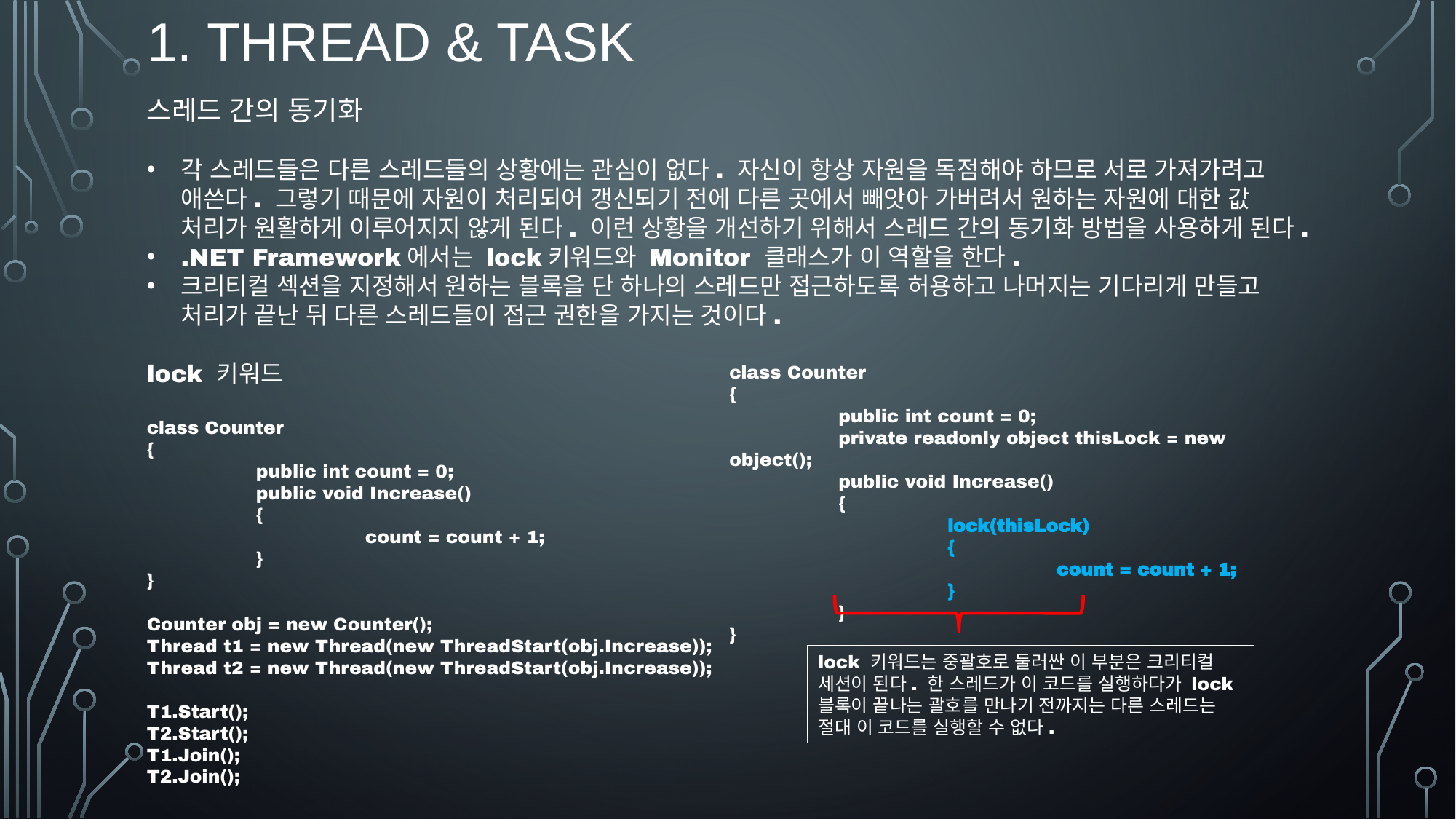

# 1. Thread & task
스레드 간의 동기화

각 스레드들은 다른 스레드들의 상황에는 관심이 없다. 자신이 항상 자원을 독점해야 하므로 서로 가져가려고 애쓴다. 그렇기 때문에 자원이 처리되어 갱신되기 전에 다른 곳에서 빼앗아 가버려서 원하는 자원에 대한 값 처리가 원활하게 이루어지지 않게 된다. 이런 상황을 개선하기 위해서 스레드 간의 동기화 방법을 사용하게 된다.
.NET Framework에서는 lock키워드와 Monitor 클래스가 이 역할을 한다.
크리티컬 섹션을 지정해서 원하는 블록을 단 하나의 스레드만 접근하도록 허용하고 나머지는 기다리게 만들고 처리가 끝난 뒤 다른 스레드들이 접근 권한을 가지는 것이다.

lock 키워드

class Counter
{
	public int count = 0;
	public void Increase()
	{
		count = count + 1;
	}
}

Counter obj = new Counter();
Thread t1 = new Thread(new ThreadStart(obj.Increase));
Thread t2 = new Thread(new ThreadStart(obj.Increase));

T1.Start();
T2.Start();
T1.Join();
T2.Join();
class Counter
{
	public int count = 0;
	private readonly object thisLock = new object();
	public void Increase()
	{
		lock(thisLock)
		{
			count = count + 1;
		}
	}
}

lock 키워드는 중괄호로 둘러싼 이 부분은 크리티컬 세션이 된다. 한 스레드가 이 코드를 실행하다가 lock 블록이 끝나는 괄호를 만나기 전까지는 다른 스레드는 절대 이 코드를 실행할 수 없다.